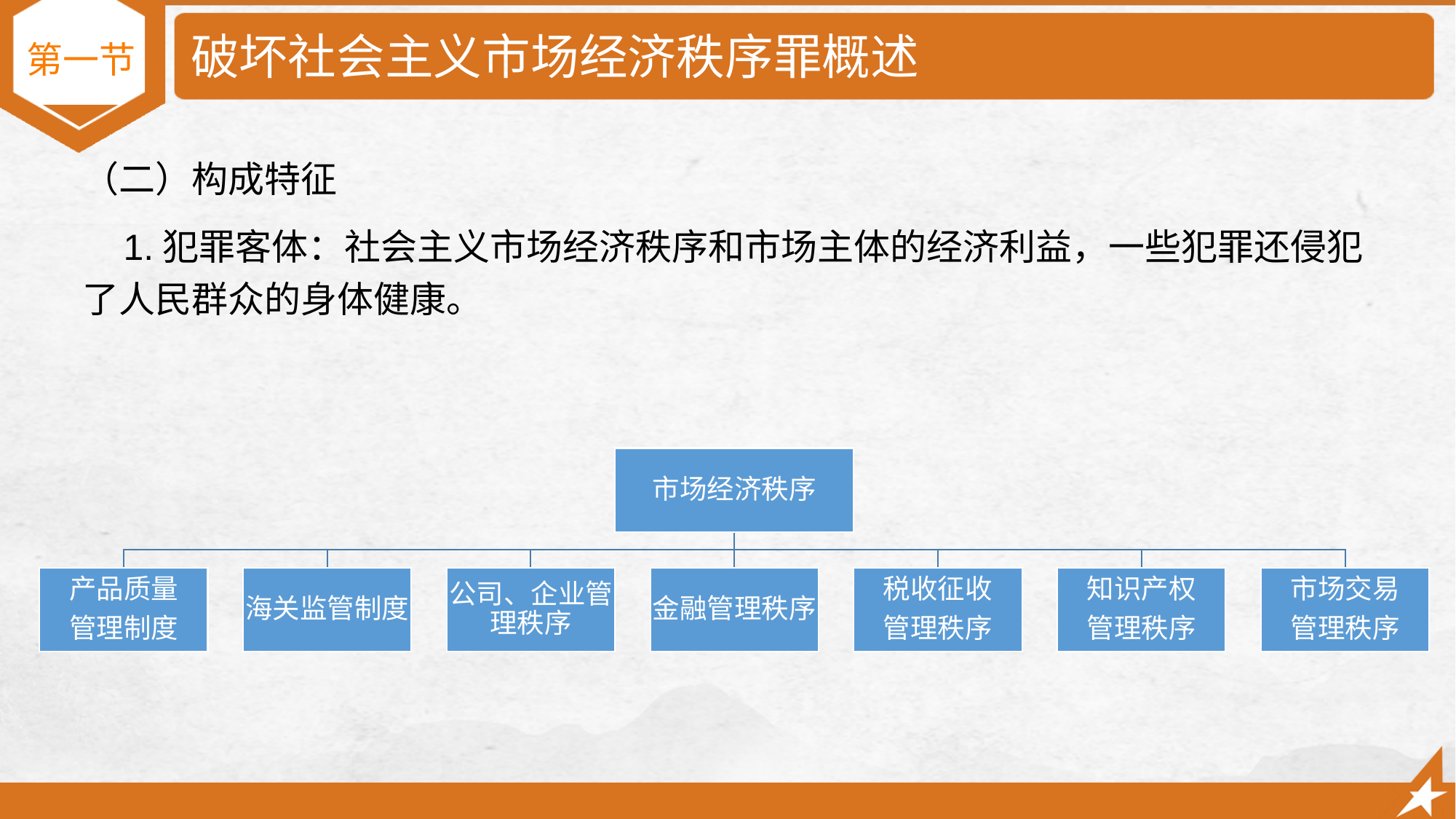

# 破坏社会主义市场经济秩序罪概述
第一节
（二）构成特征
    1.犯罪客体：社会主义市场经济秩序和市场主体的经济利益，一些犯罪还侵犯了人民群众的身体健康。

市场经济秩序
产品质量
管理制度
海关监管制度
公司、企业管理秩序
金融管理秩序
税收征收
管理秩序
知识产权
管理秩序
市场交易
管理秩序